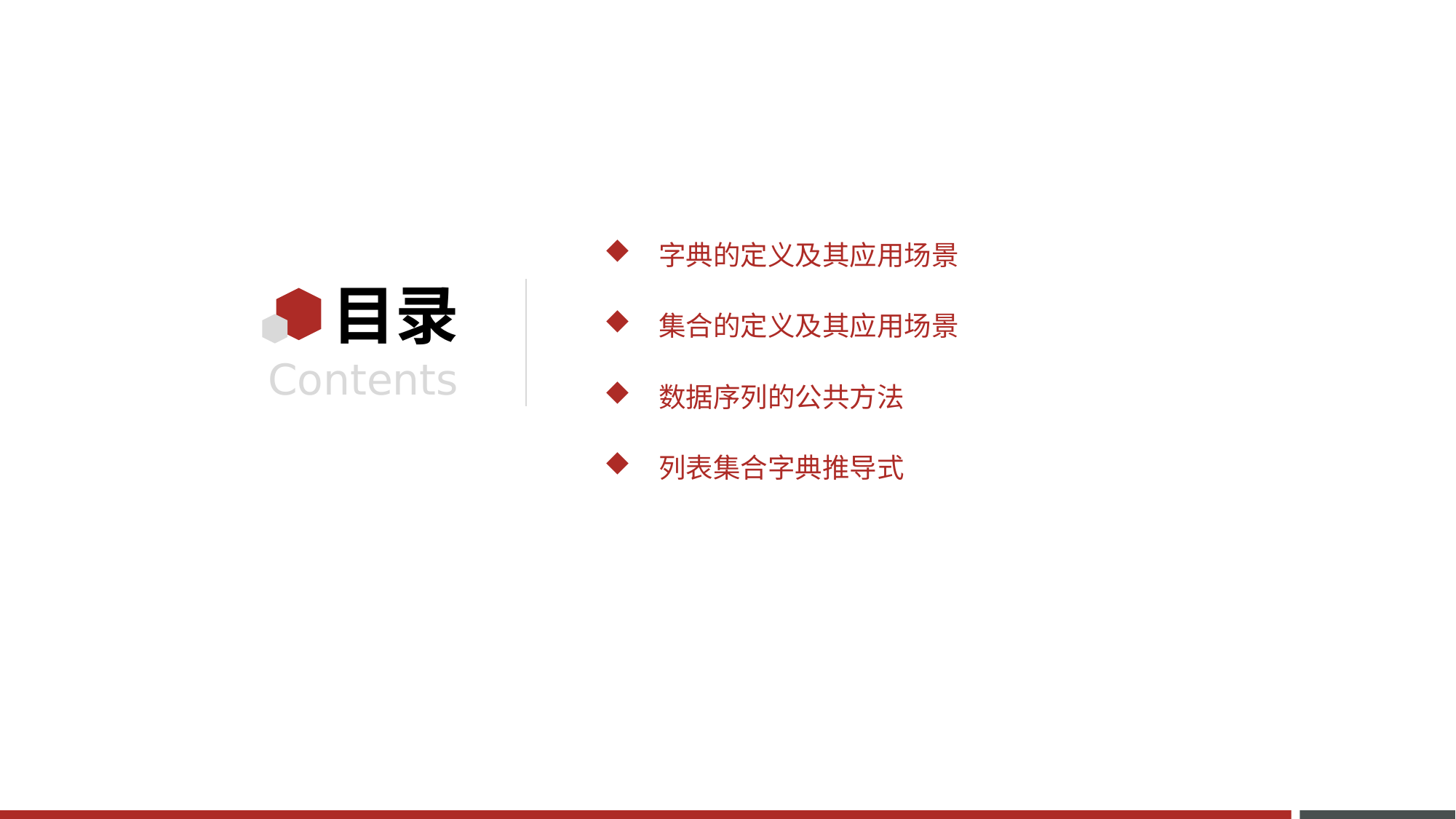

字典的定义及其应用场景
集合的定义及其应用场景
数据序列的公共方法
列表集合字典推导式